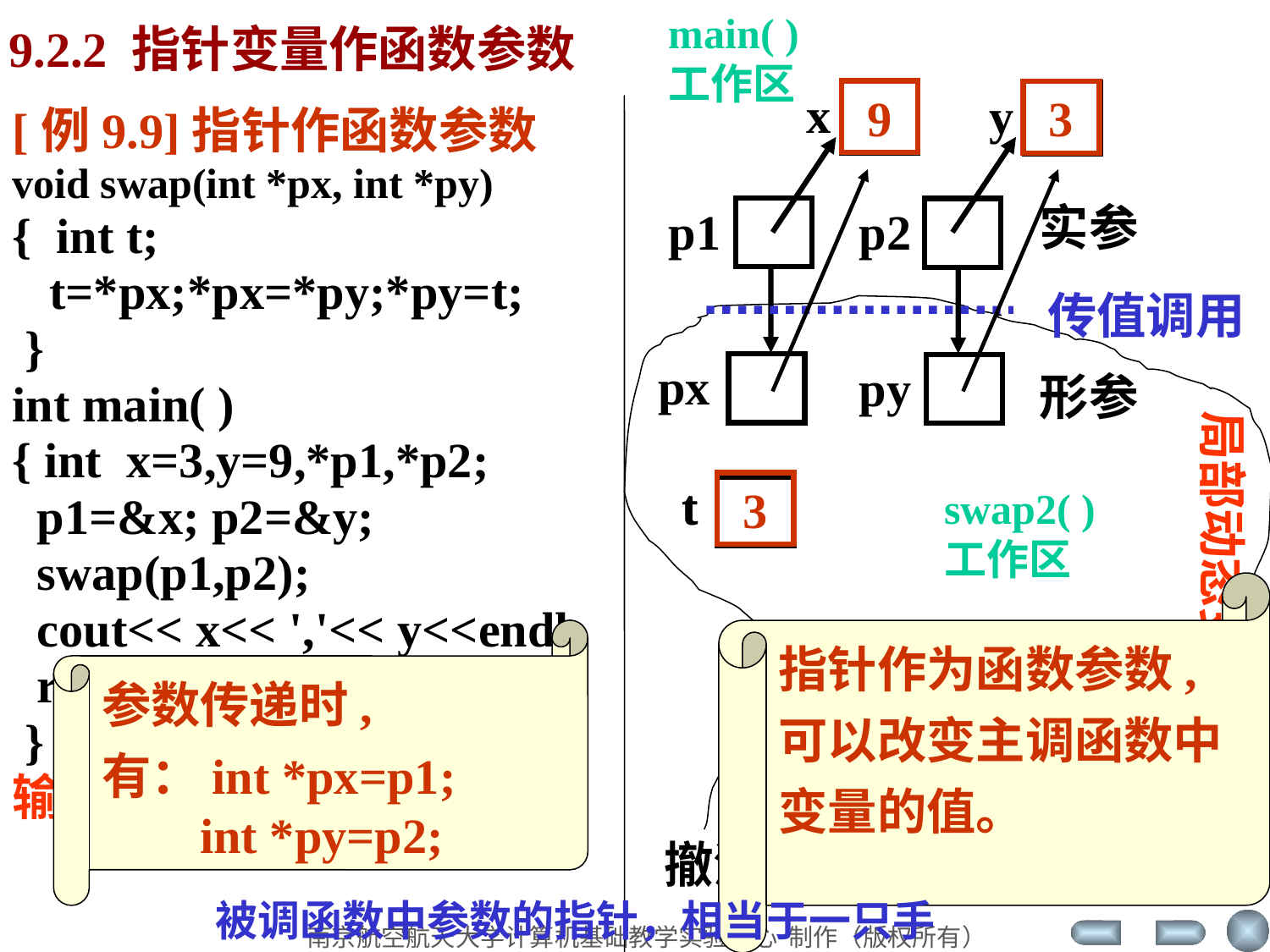

9.2.2 指针变量作函数参数
main( )
工作区
x
y
3
9
9
3

[例9.9]指针作函数参数
void swap(int *px, int *py)
{  int t;
   t=*px;*px=*py;*py=t;
 }
int main( )
{ int  x=3,y=9,*p1,*p2;
  p1=&x; p2=&y;
  swap(p1,p2);
  cout<< x<< ','<< y<<endl;
  return 0;
 }
输出？

实参
p1
p2

px
py

形参

传值调用

撤消
局部动态变量
t

t
3
swap2( )
工作区
指针作为函数参数,
可以改变主调函数中
变量的值。

参数传递时,
有：int *px=p1;
        int *py=p2;
9，3
被调函数中参数的指针，相当于一只手